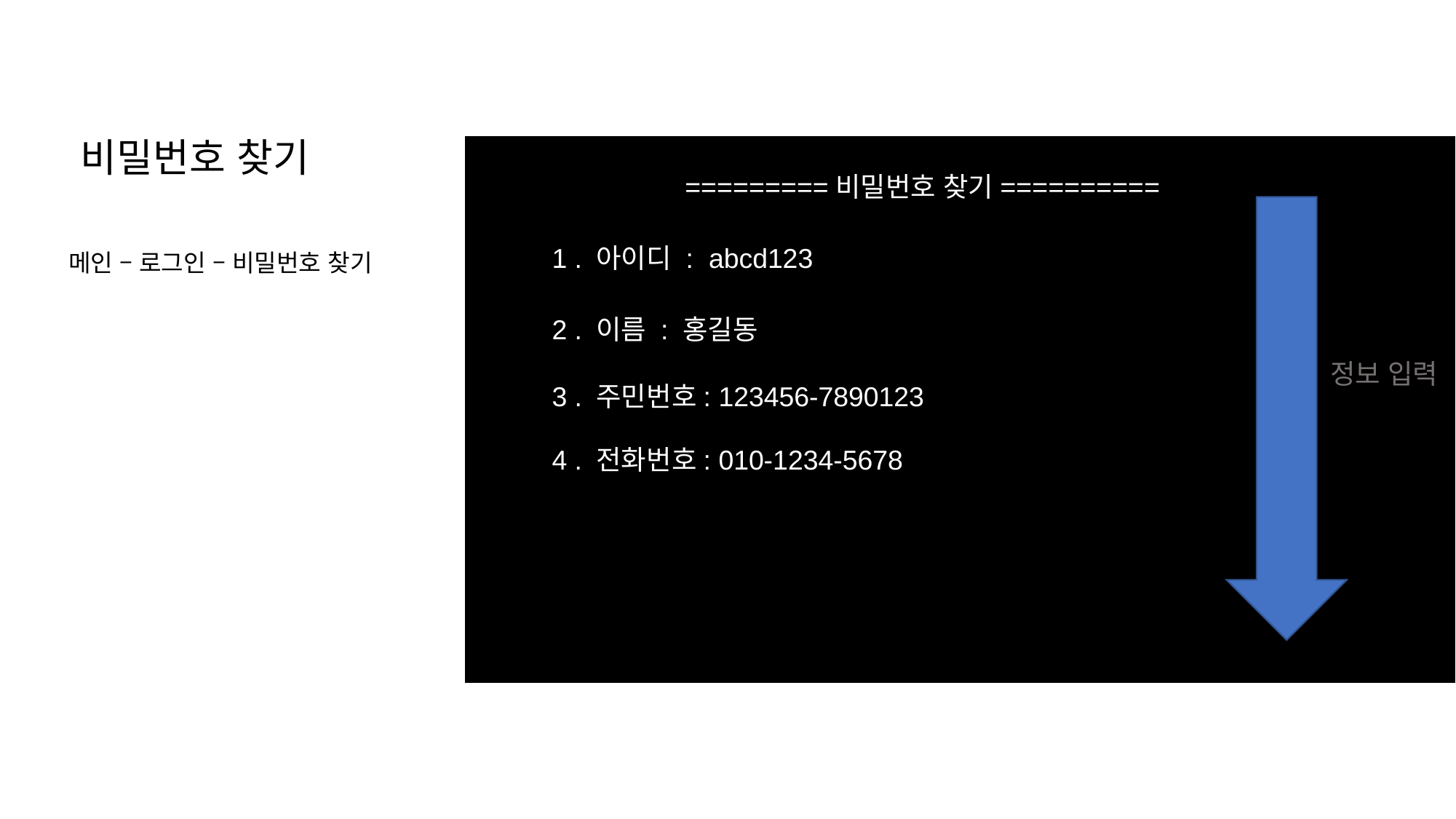

비밀번호 찾기

=========비밀번호 찾기==========

1 . 아이디 :  abcd123
메인 – 로그인 – 비밀번호 찾기
2 . 이름 : 홍길동
정보 입력
3 . 주민번호: 123456-7890123
4 . 전화번호: 010-1234-5678